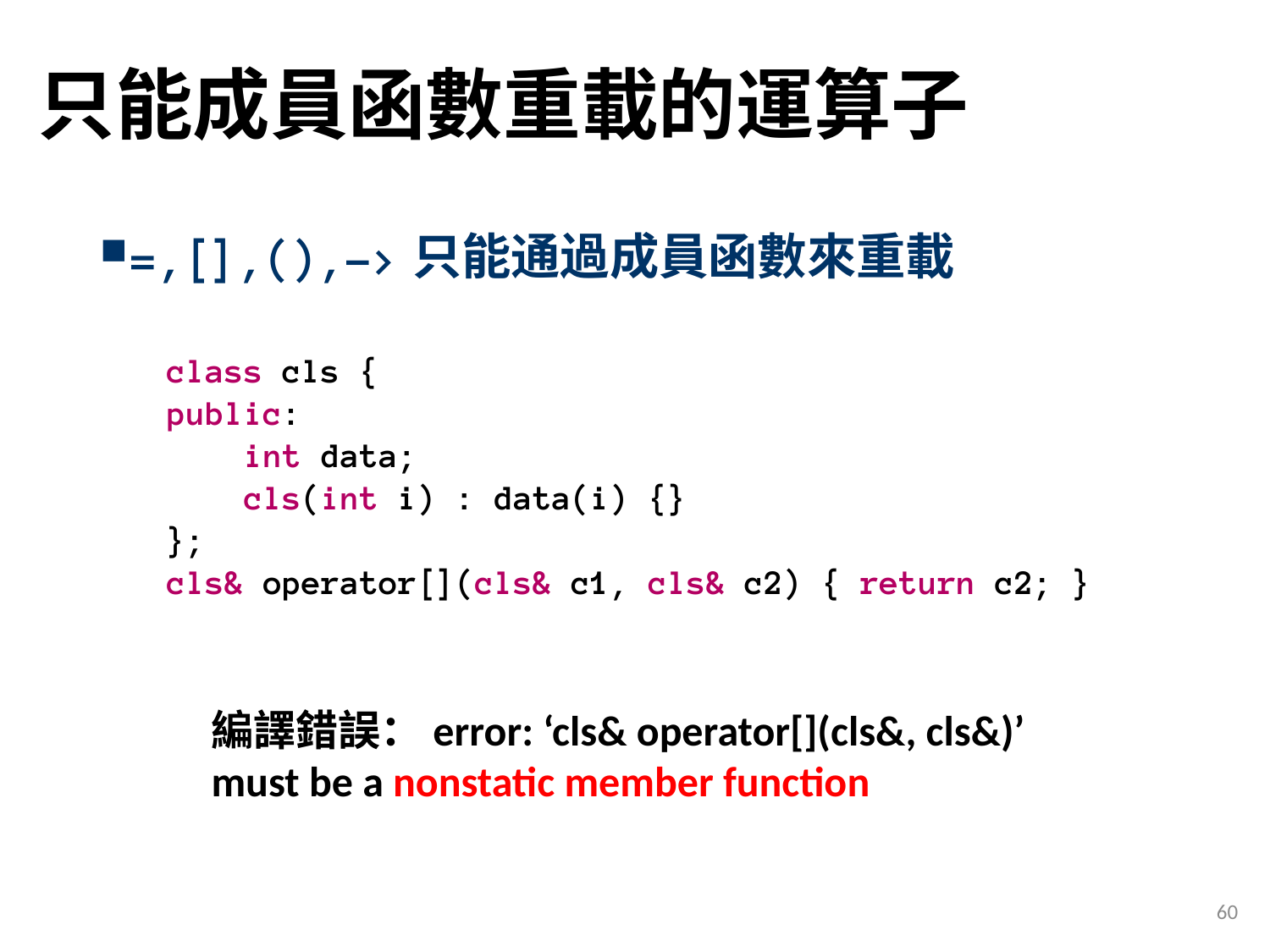

# 只能成員函數重載的運算子
=,[],(),->只能通過成員函數來重載

class cls {
public:
    int data;
    cls(int i) : data(i) {}
};
cls& operator[](cls& c1, cls& c2) { return c2; }
編譯錯誤：error: ‘cls& operator[](cls&, cls&)’ must be a nonstatic member function
60